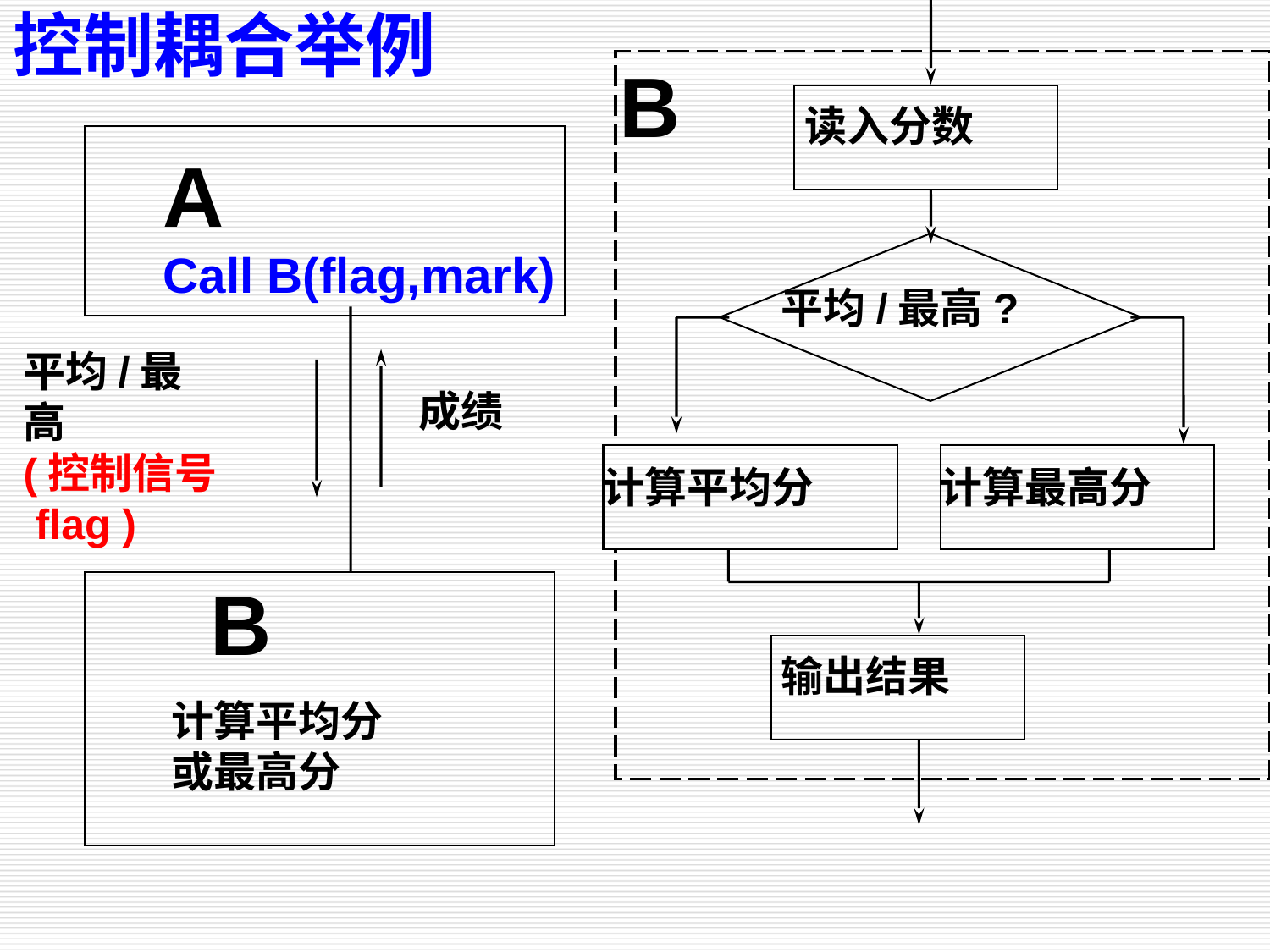

控制耦合举例

B

读入分数

A
Call B(flag,mark)

平均/最高?

平均/最高
(控制信号
 flag )

成绩

计算平均分
计算最高分

B

输出结果
计算平均分
或最高分